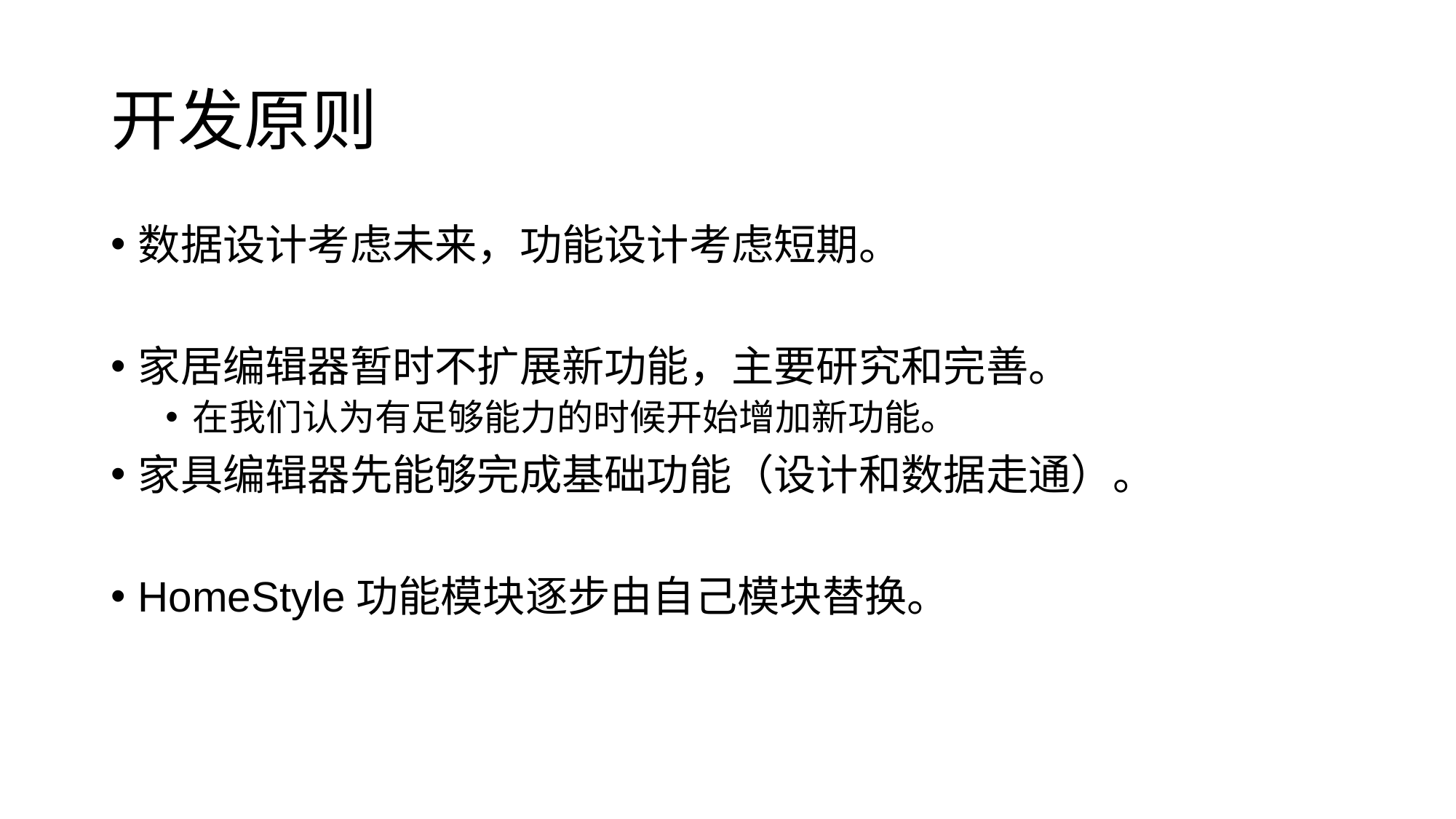

# 开发原则
数据设计考虑未来，功能设计考虑短期。

家居编辑器暂时不扩展新功能，主要研究和完善。
在我们认为有足够能力的时候开始增加新功能。
家具编辑器先能够完成基础功能（设计和数据走通）。

HomeStyle功能模块逐步由自己模块替换。